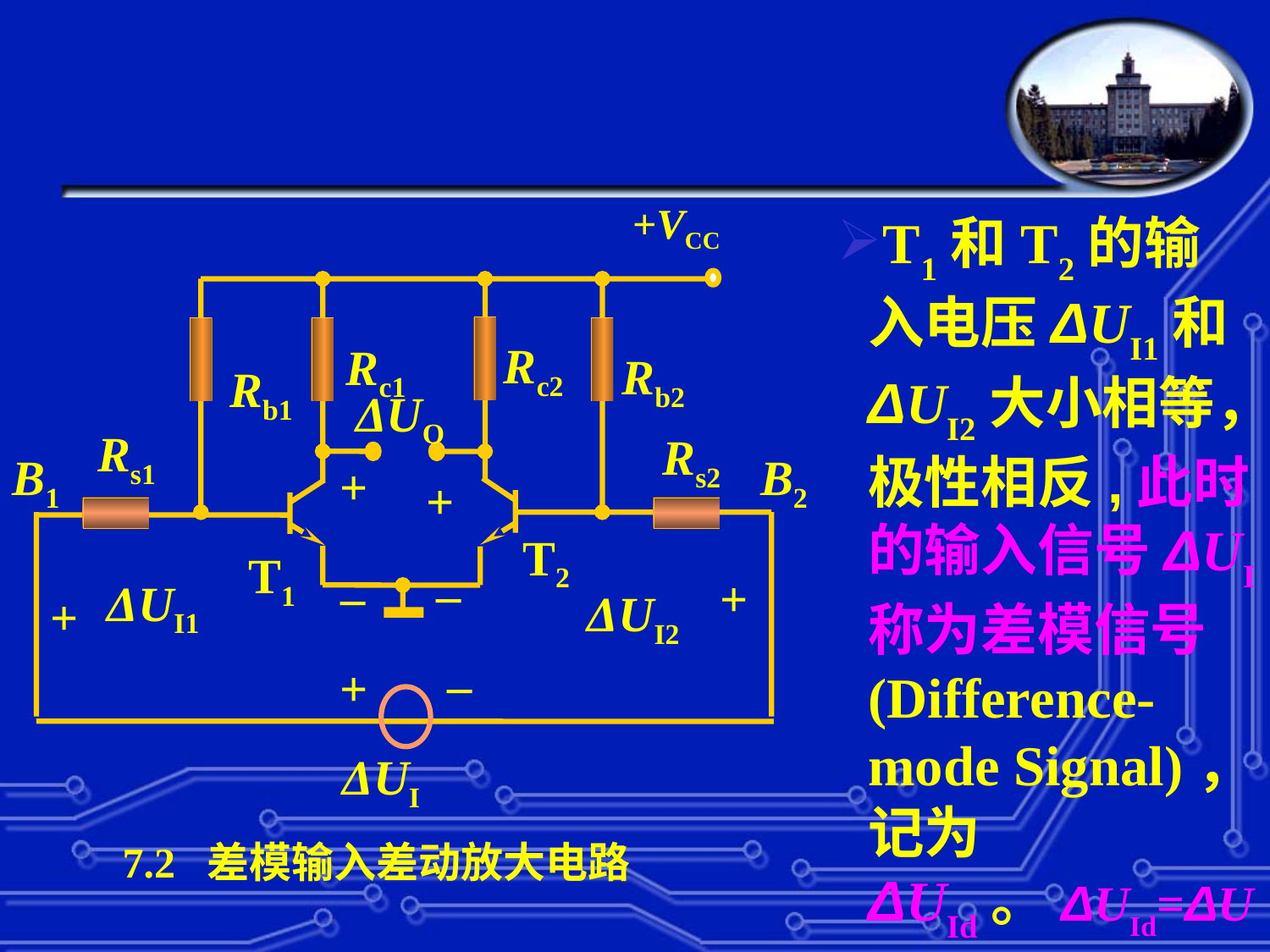

+VCC

Rc2
Rc1
Rb2
Rb1
ΔUO
Rs1
Rs2
B1
B2

+

+

T2

T1
_
_

+
+

_
+

ΔUI
7.2  差模输入差动放大电路
T1和T2的输入电压ΔUI1和ΔUI2大小相等，极性相反,此时的输入信号ΔUI称为差模信号(Difference-mode Signal)，记为ΔUId。ΔUId=ΔUI1–ΔUI2。
ΔUI1
ΔUI2